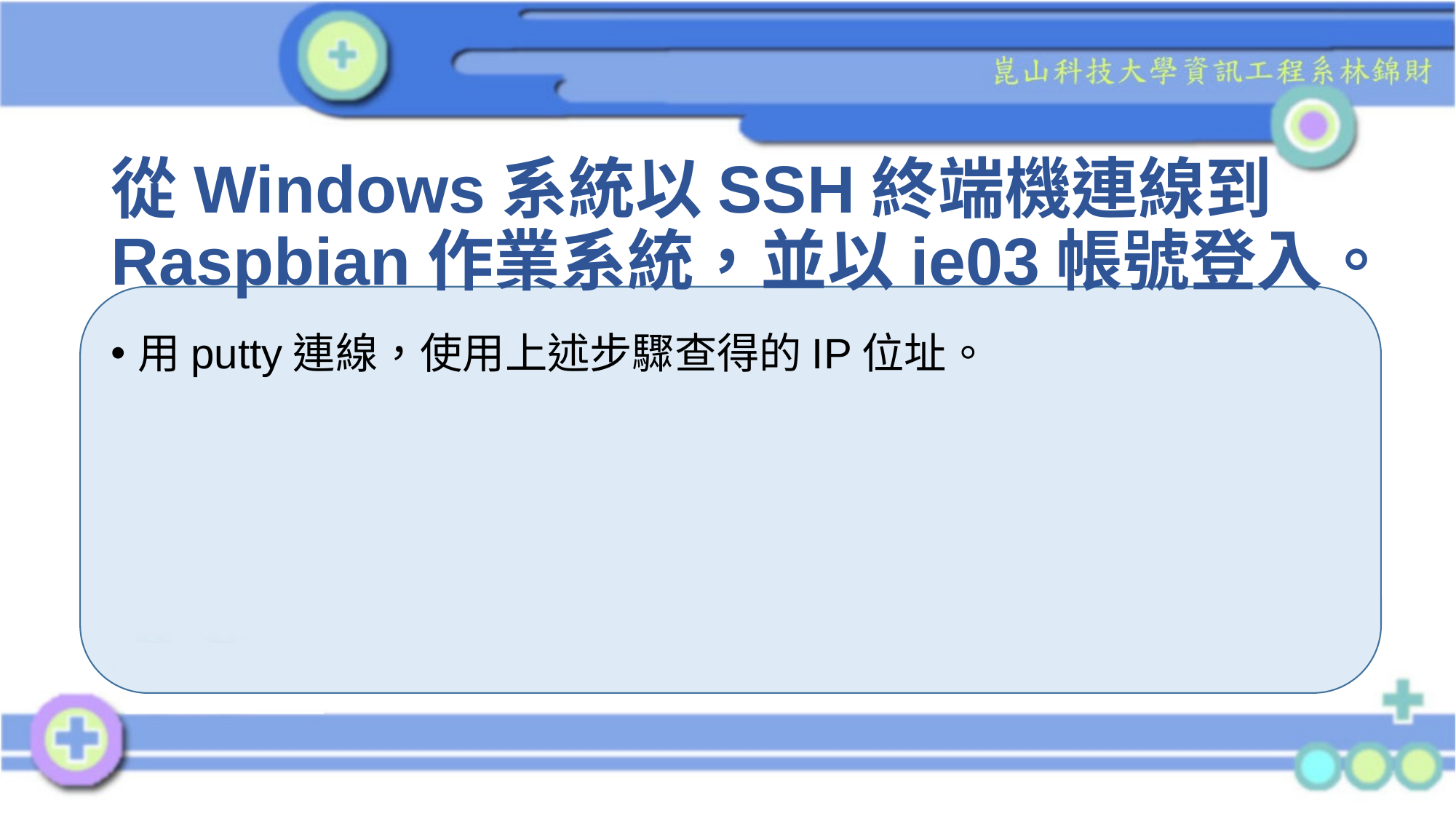

# 從Windows系統以SSH終端機連線到Raspbian作業系統，並以ie03帳號登入。

用putty連線，使用上述步驟查得的IP位址。